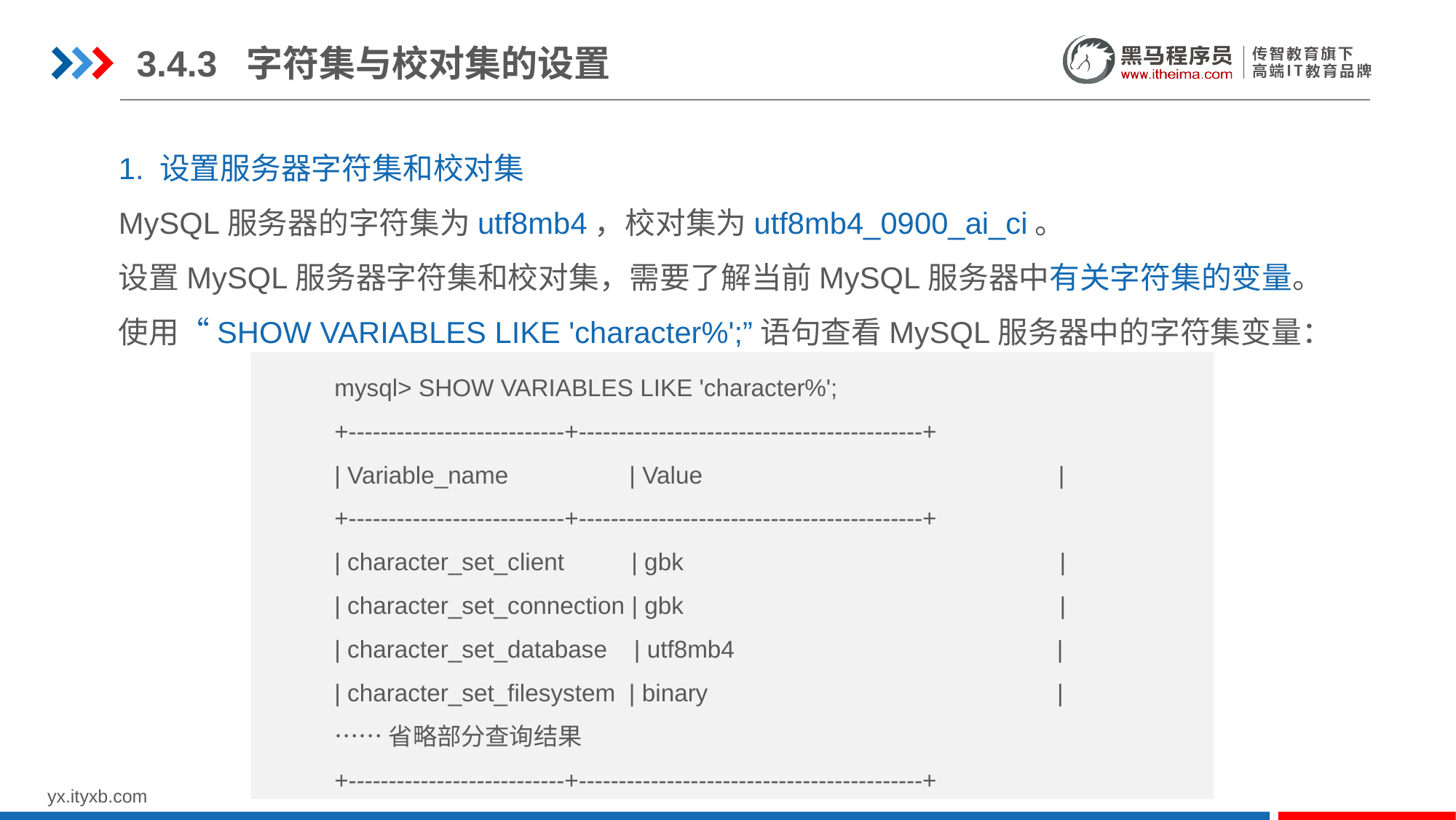

3.4.3  字符集与校对集的设置
1. 设置服务器字符集和校对集
MySQL服务器的字符集为utf8mb4，校对集为utf8mb4_0900_ai_ci。
设置MySQL服务器字符集和校对集，需要了解当前MySQL服务器中有关字符集的变量。
使用“SHOW VARIABLES LIKE 'character%';”语句查看MySQL服务器中的字符集变量：
mysql> SHOW VARIABLES LIKE 'character%';
+---------------------------+-------------------------------------------+
| Variable_name                  | Value                                                     |
+---------------------------+-------------------------------------------+
| character_set_client          | gbk                                                        |
| character_set_connection | gbk                                                        |
| character_set_database    | utf8mb4                                                |
| character_set_filesystem  | binary                                                    |
……省略部分查询结果
+---------------------------+-------------------------------------------+